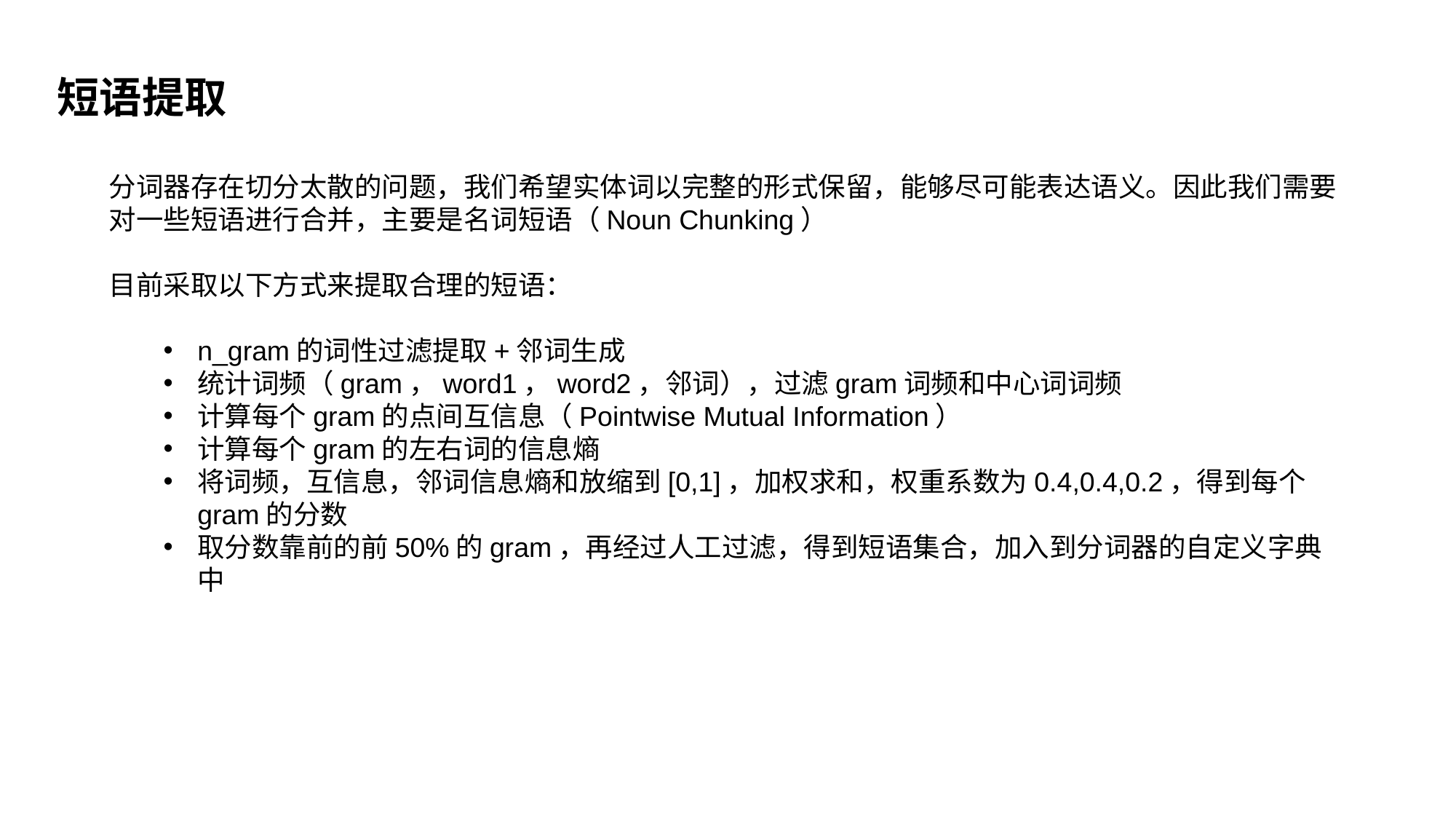

短语提取
分词器存在切分太散的问题，我们希望实体词以完整的形式保留，能够尽可能表达语义。因此我们需要对一些短语进行合并，主要是名词短语（Noun Chunking）

目前采取以下方式来提取合理的短语：

n_gram的词性过滤提取+邻词生成
统计词频（gram，word1，word2，邻词），过滤gram词频和中心词词频
计算每个gram的点间互信息（Pointwise Mutual Information）
计算每个gram的左右词的信息熵
将词频，互信息，邻词信息熵和放缩到[0,1]，加权求和，权重系数为0.4,0.4,0.2，得到每个gram的分数
取分数靠前的前50%的gram，再经过人工过滤，得到短语集合，加入到分词器的自定义字典中